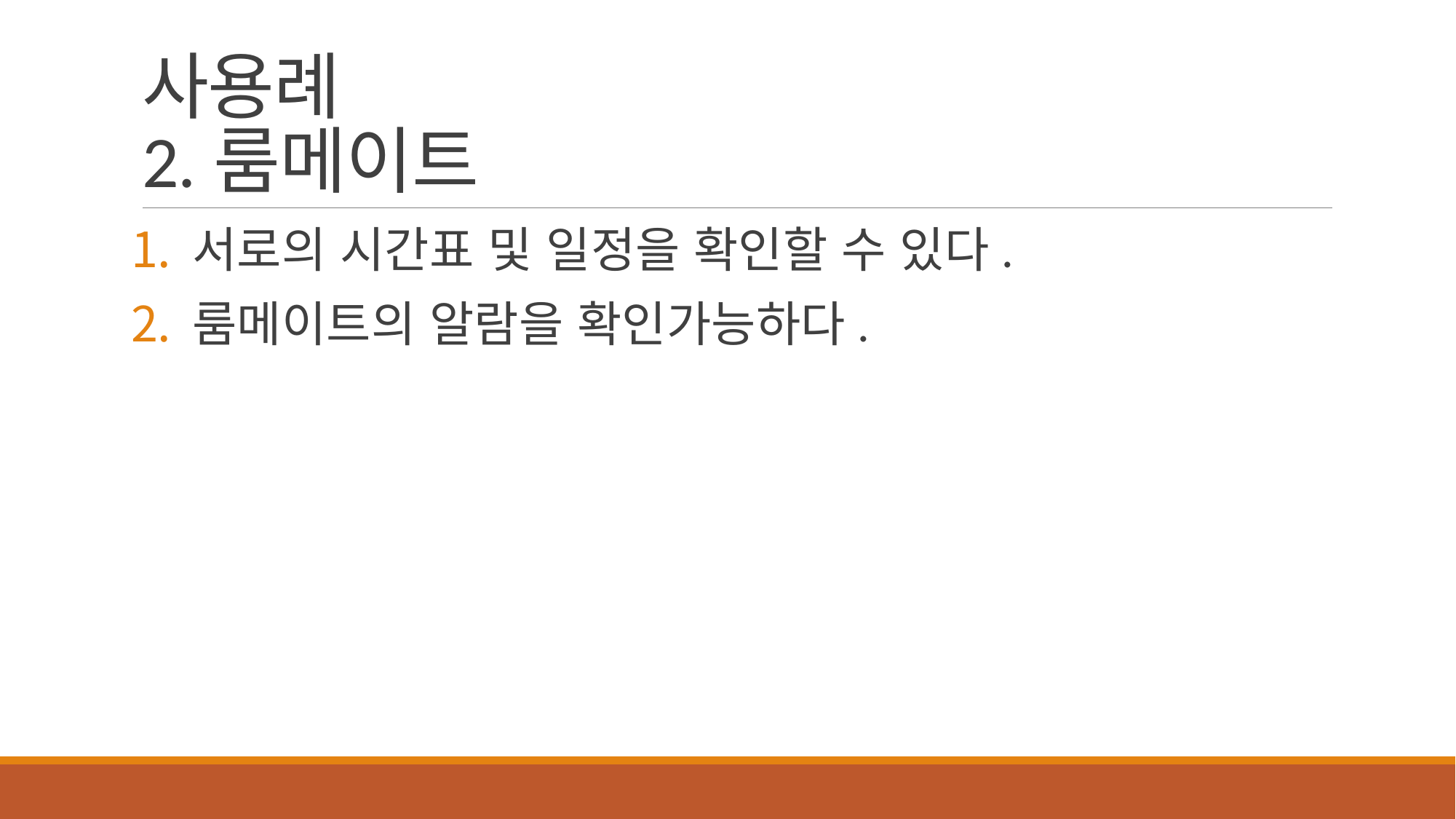

# 사용례 2.룸메이트
서로의 시간표 및 일정을 확인할 수 있다.
룸메이트의 알람을 확인가능하다.